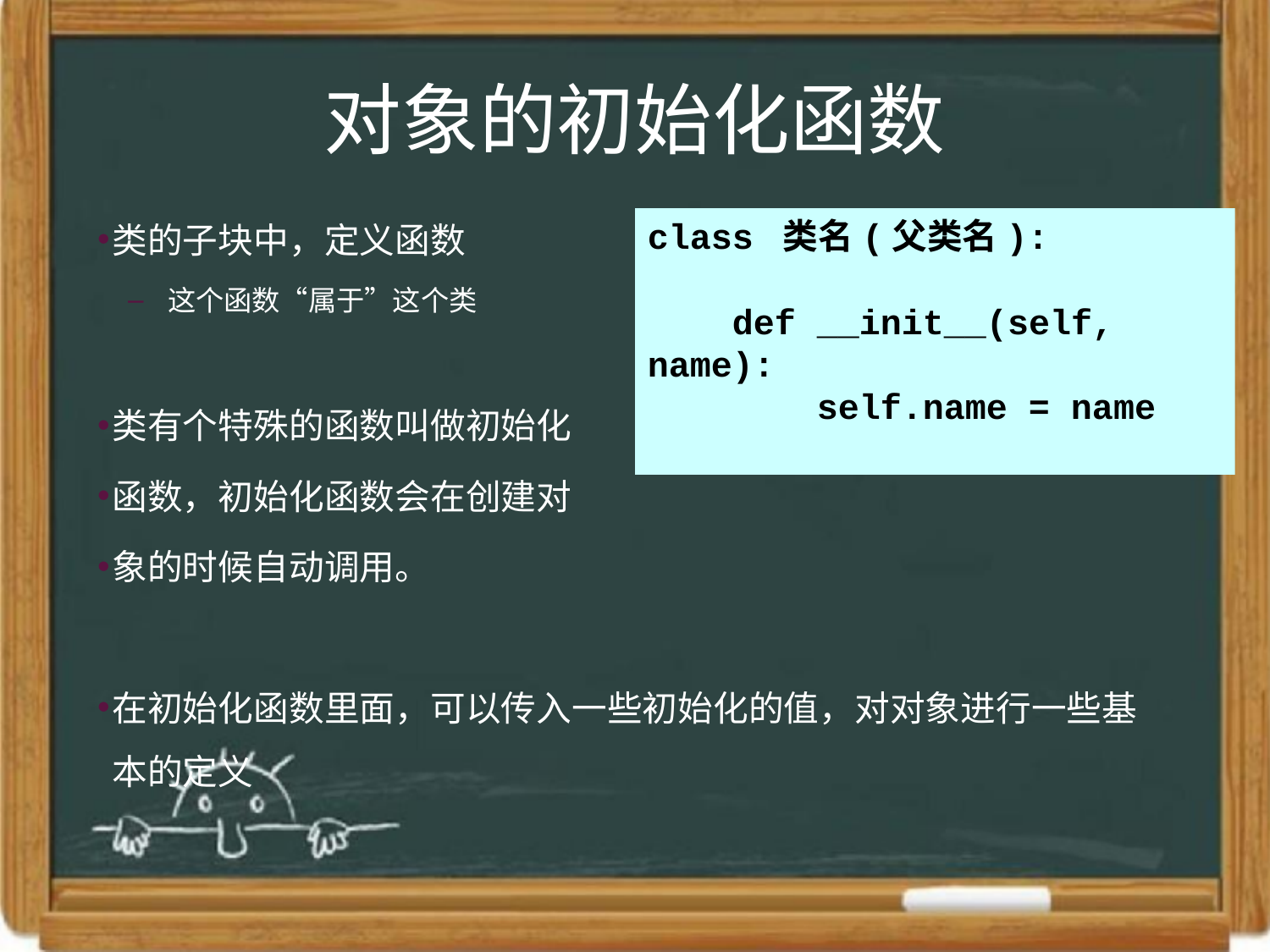

# 对象的初始化函数
类的子块中，定义函数
这个函数“属于”这个类

类有个特殊的函数叫做初始化
函数，初始化函数会在创建对
象的时候自动调用。

在初始化函数里面，可以传入一些初始化的值，对对象进行一些基本的定义
class 类名(父类名):

    def __init__(self, name):
        self.name = name